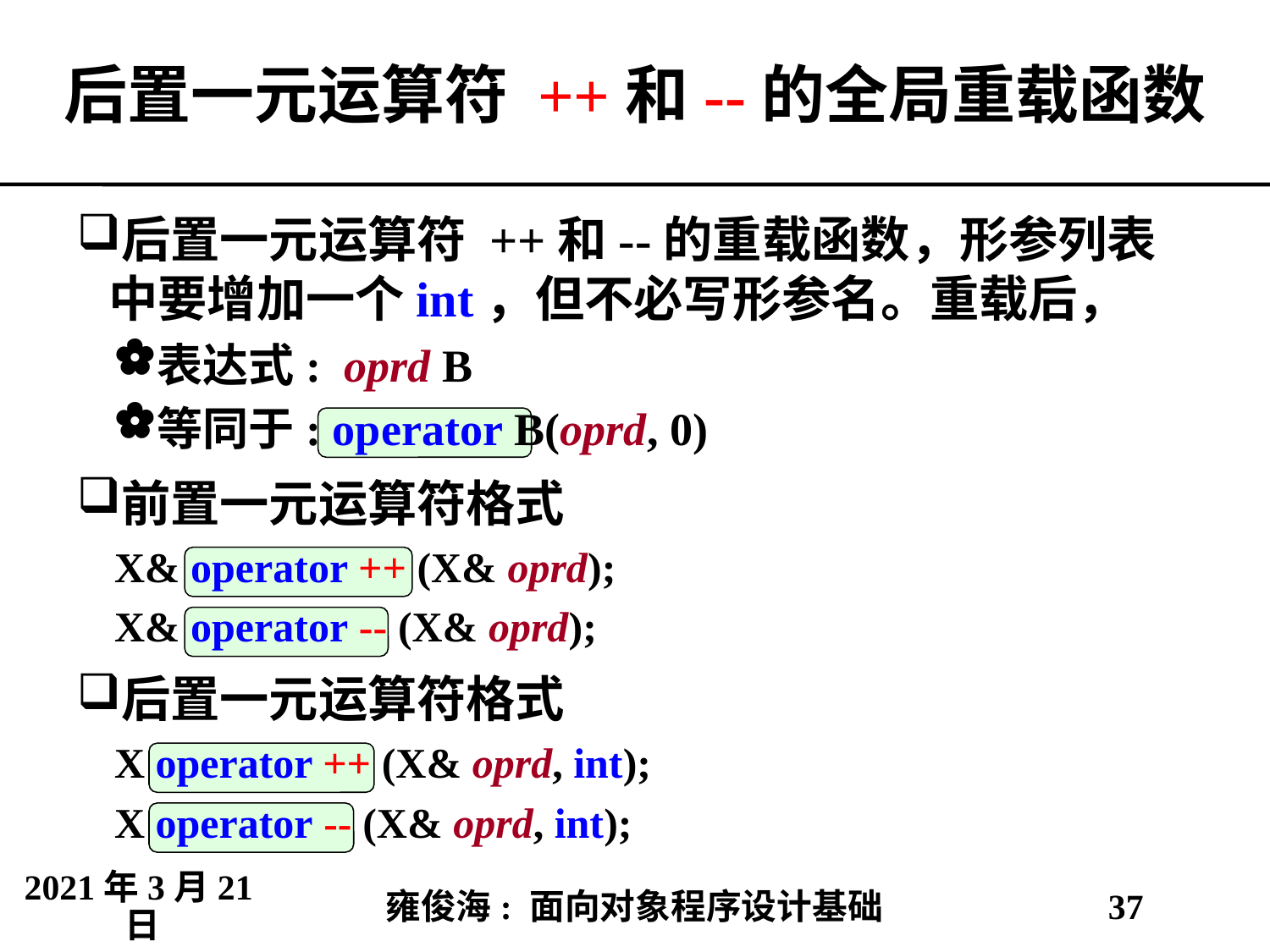

# 后置一元运算符 ++和--的全局重载函数

后置一元运算符 ++和--的重载函数，形参列表中要增加一个int，但不必写形参名。重载后，
表达式:  oprd B
等同于: operator B(oprd, 0)
前置一元运算符格式
X& operator ++ (X& oprd);
X& operator -- (X& oprd);
后置一元运算符格式
X operator ++ (X& oprd, int);
X operator -- (X& oprd, int);

2021年3月21日
雍俊海: 面向对象程序设计基础
37